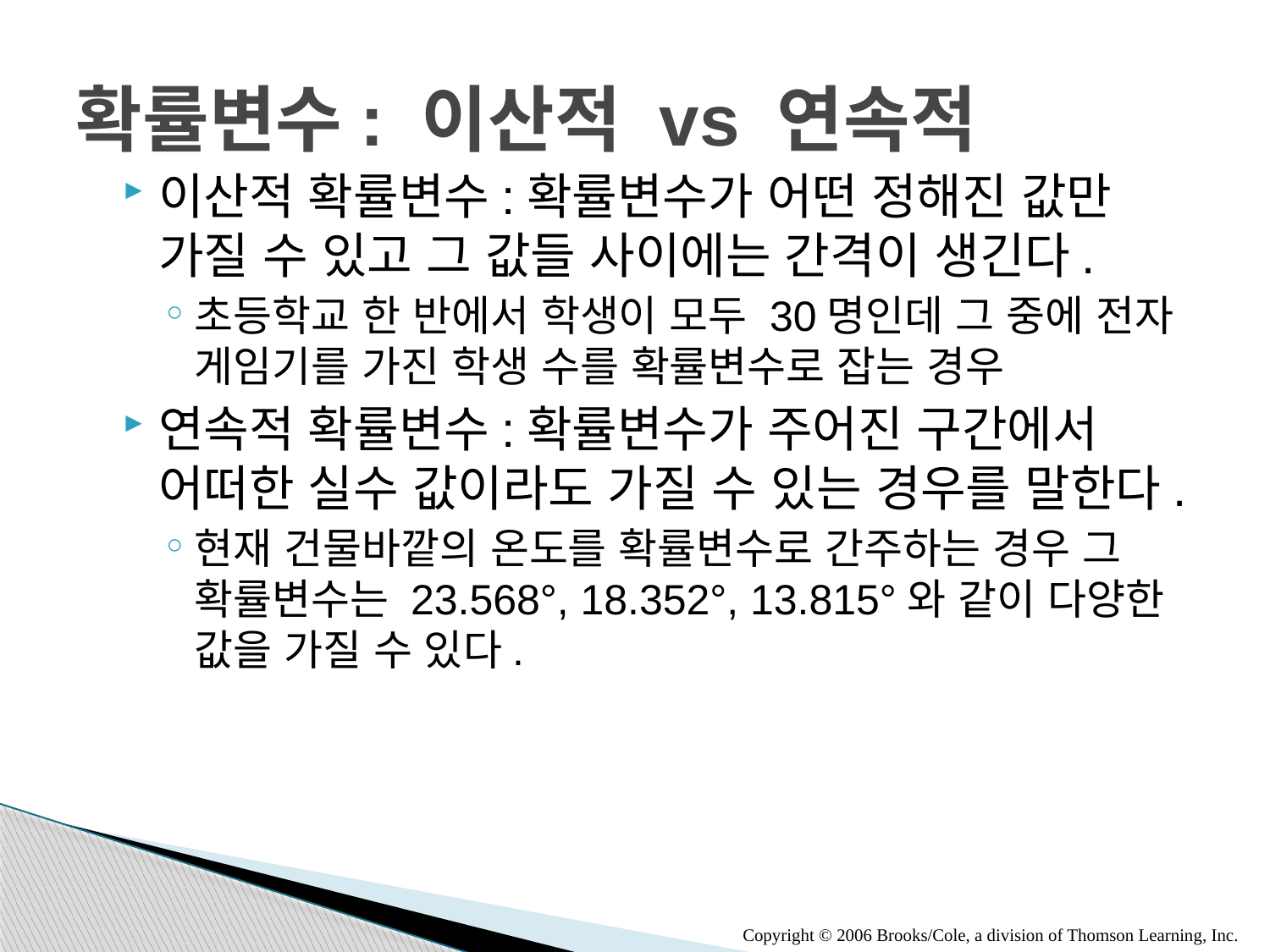

# 확률변수: 이산적 vs 연속적
이산적 확률변수:확률변수가 어떤 정해진 값만 가질 수 있고 그 값들 사이에는 간격이 생긴다.
초등학교 한 반에서 학생이 모두 30명인데 그 중에 전자 게임기를 가진 학생 수를 확률변수로 잡는 경우
연속적 확률변수:확률변수가 주어진 구간에서 어떠한 실수 값이라도 가질 수 있는 경우를 말한다.
현재 건물바깥의 온도를 확률변수로 간주하는 경우 그 확률변수는 23.568°, 18.352°, 13.815°와 같이 다양한 값을 가질 수 있다.